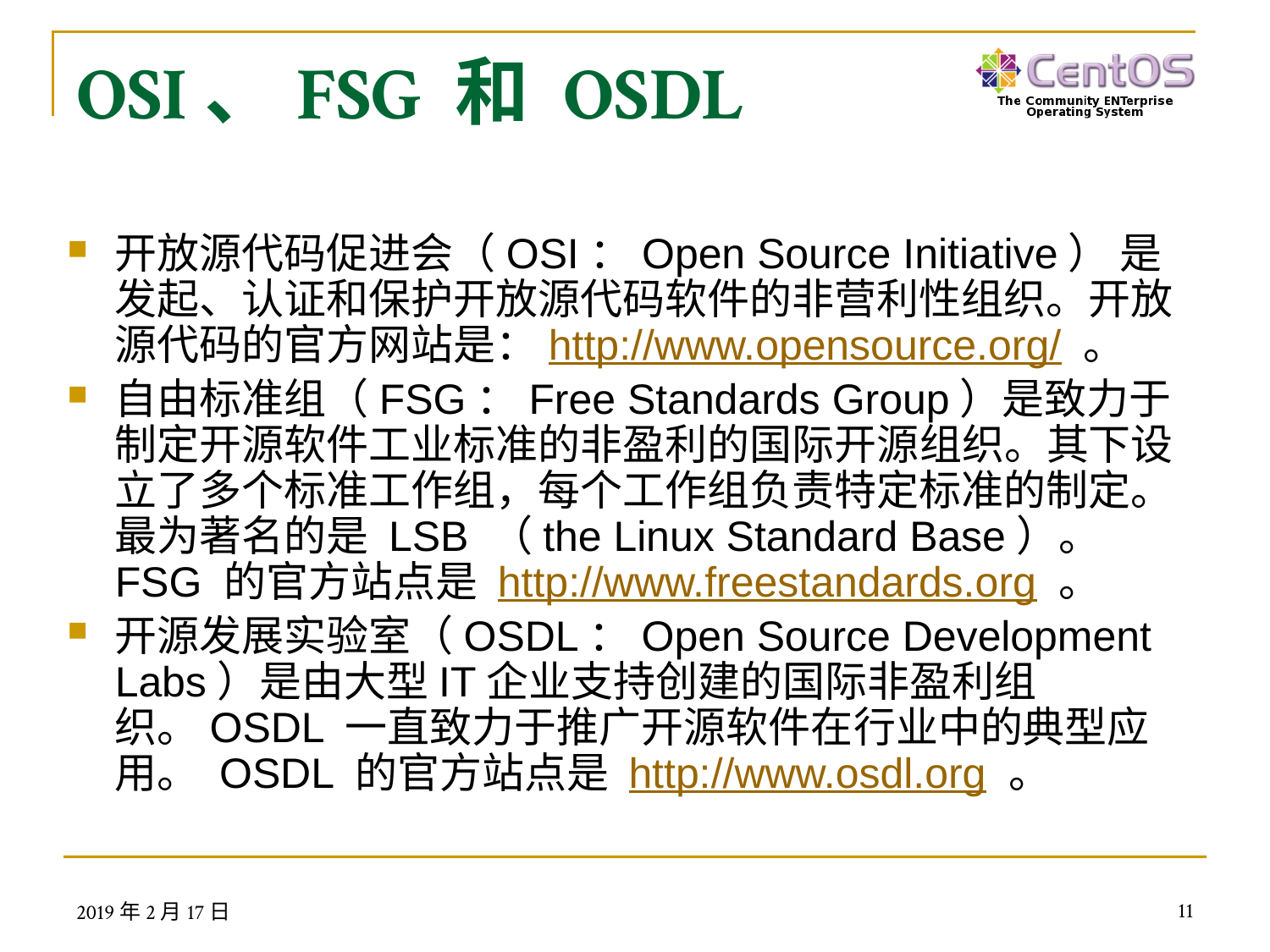

# OSI、FSG 和 OSDL
开放源代码促进会（OSI：Open Source Initiative） 是发起、认证和保护开放源代码软件的非营利性组织。开放源代码的官方网站是：http://www.opensource.org/ 。
自由标准组（FSG：Free Standards Group）是致力于制定开源软件工业标准的非盈利的国际开源组织。其下设立了多个标准工作组，每个工作组负责特定标准的制定。最为著名的是 LSB （the Linux Standard Base）。 FSG 的官方站点是 http://www.freestandards.org 。
开源发展实验室（OSDL：Open Source Development Labs）是由大型IT企业支持创建的国际非盈利组织。OSDL 一直致力于推广开源软件在行业中的典型应用。 OSDL 的官方站点是 http://www.osdl.org 。
2019年2月17日
11